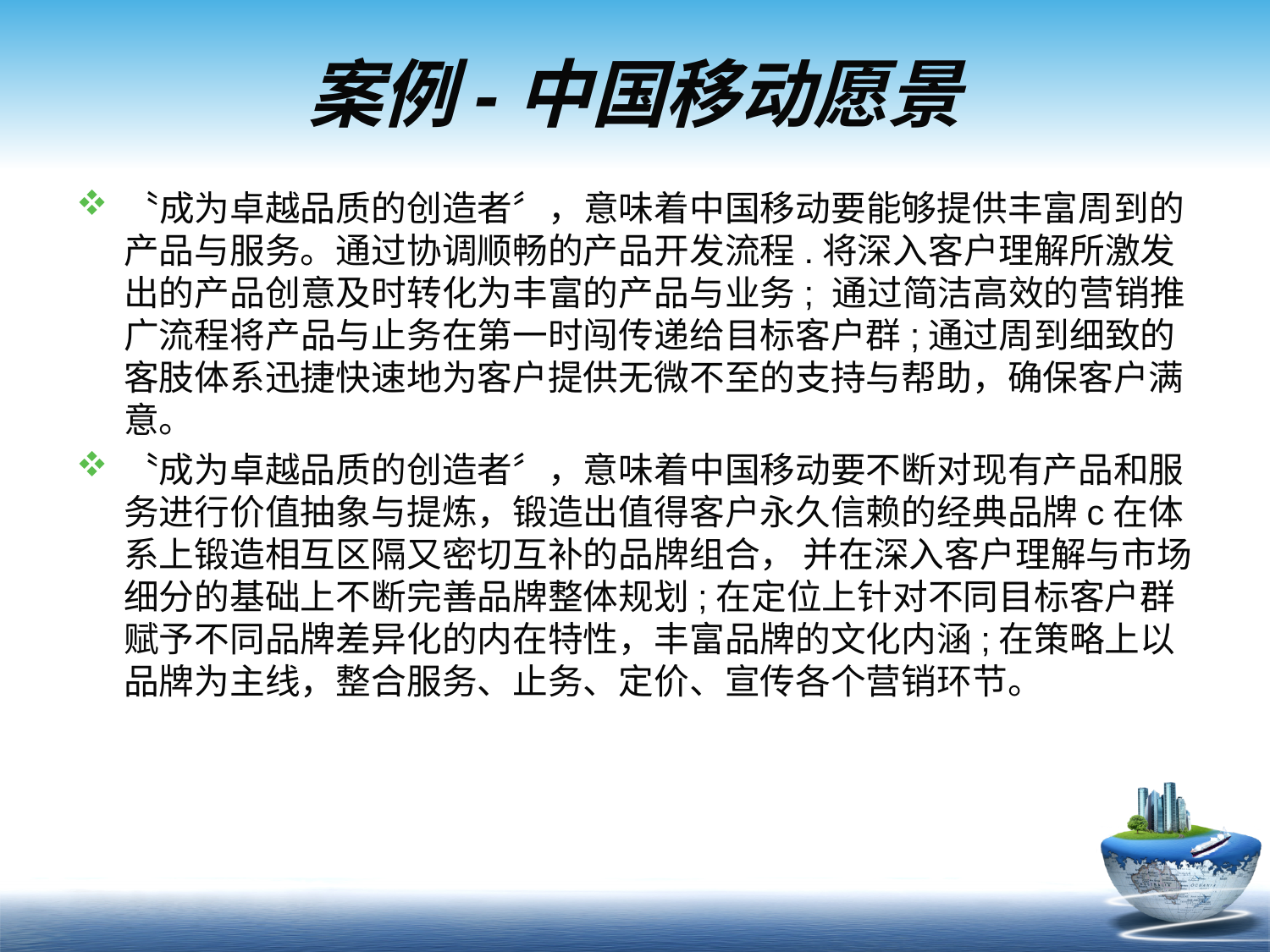

# 案例-中国移动愿景
〝成为卓越品质的创造者〞，意味着中国移动要能够提供丰富周到的产品与服务。通过协调顺畅的产品开发流程.将深入客户理解所激发出的产品创意及时转化为丰富的产品与业务; 通过简洁高效的营销推广流程将产品与止务在第一时闯传递给目标客户群;通过周到细致的客肢体系迅捷快速地为客户提供无微不至的支持与帮助，确保客户满意。
〝成为卓越品质的创造者〞，意味着中国移动要不断对现有产品和服务进行价值抽象与提炼，锻造出值得客户永久信赖的经典品牌c在体系上锻造相互区隔又密切互补的品牌组合， 并在深入客户理解与市场细分的基础上不断完善品牌整体规划;在定位上针对不同目标客户群赋予不同品牌差异化的内在特性，丰富品牌的文化内涵;在策略上以品牌为主线，整合服务、止务、定价、宣传各个营销环节。